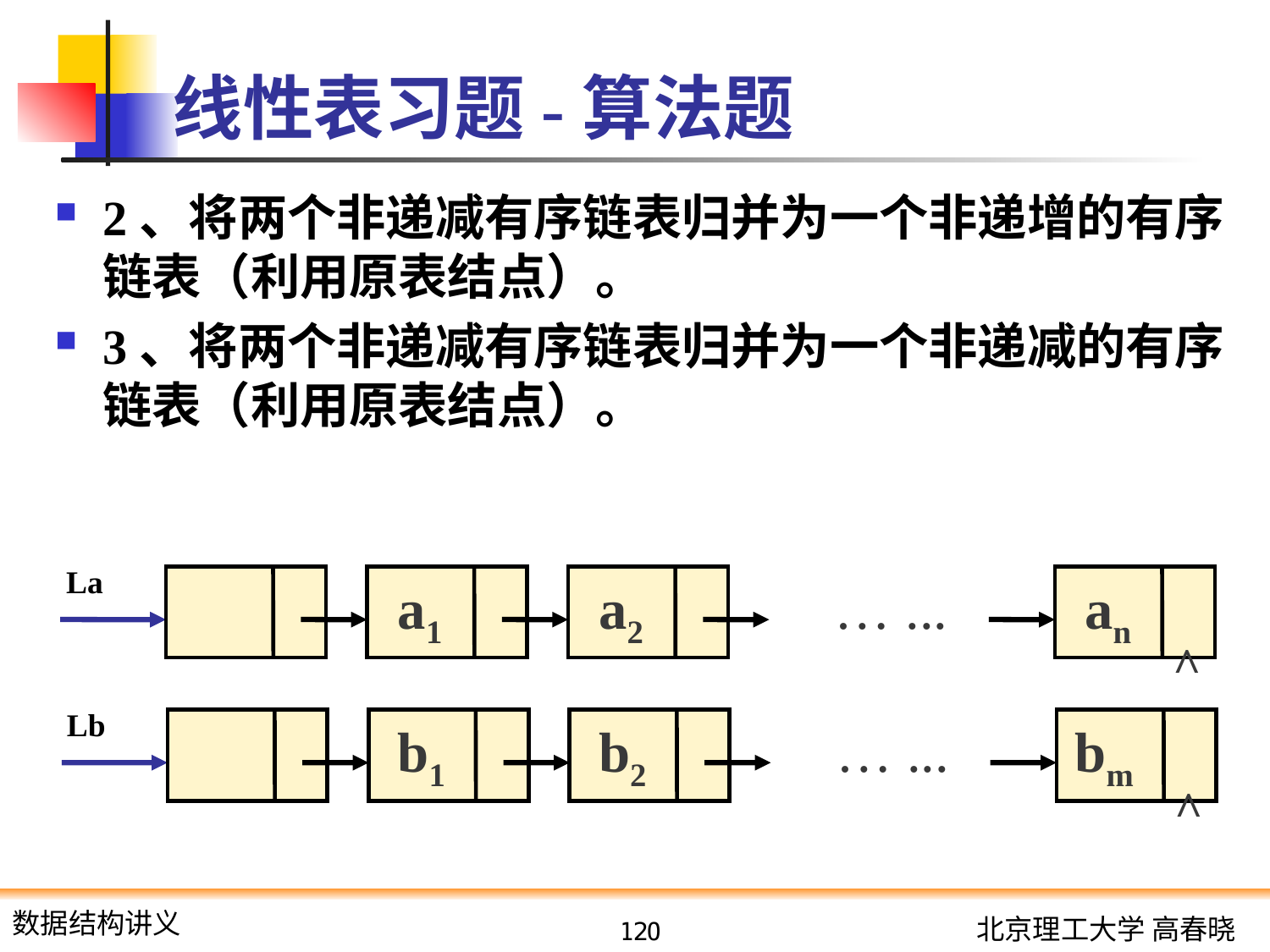

# 线性表习题-算法题
2、将两个非递减有序链表归并为一个非递增的有序链表（利用原表结点）。
3、将两个非递减有序链表归并为一个非递减的有序链表（利用原表结点）。

La

a1

a2
… ...

an
^

Lb

b1

b2
… ...

bm
^

120